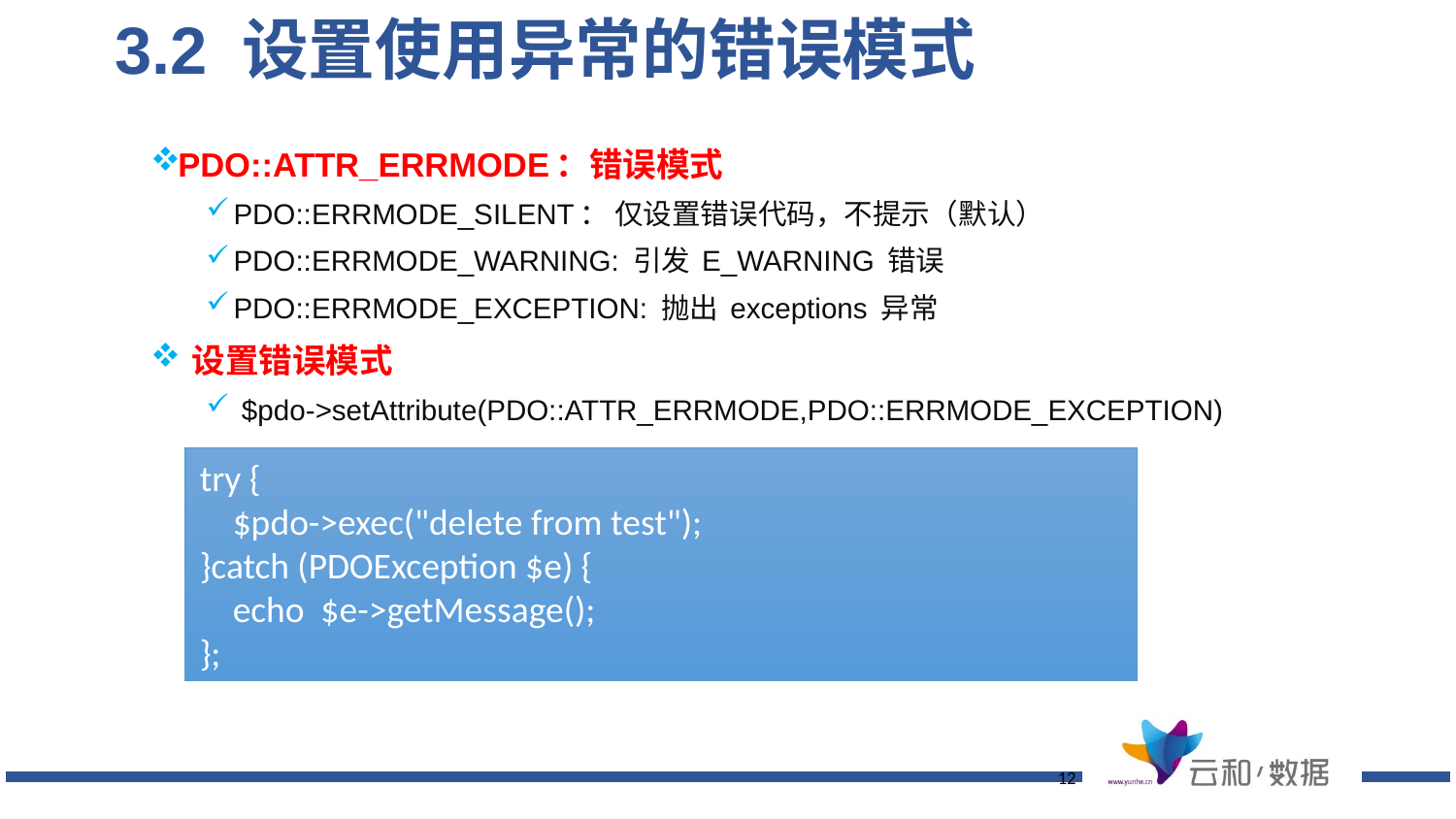

# 3.2 设置使用异常的错误模式

PDO::ATTR_ERRMODE：错误模式
PDO::ERRMODE_SILENT： 仅设置错误代码，不提示（默认）
PDO::ERRMODE_WARNING: 引发 E_WARNING 错误
PDO::ERRMODE_EXCEPTION: 抛出 exceptions 异常
 设置错误模式
 $pdo->setAttribute(PDO::ATTR_ERRMODE,PDO::ERRMODE_EXCEPTION)

try {
    $pdo->exec("delete from test");
}catch (PDOException $e) {
    echo  $e->getMessage();
};
12